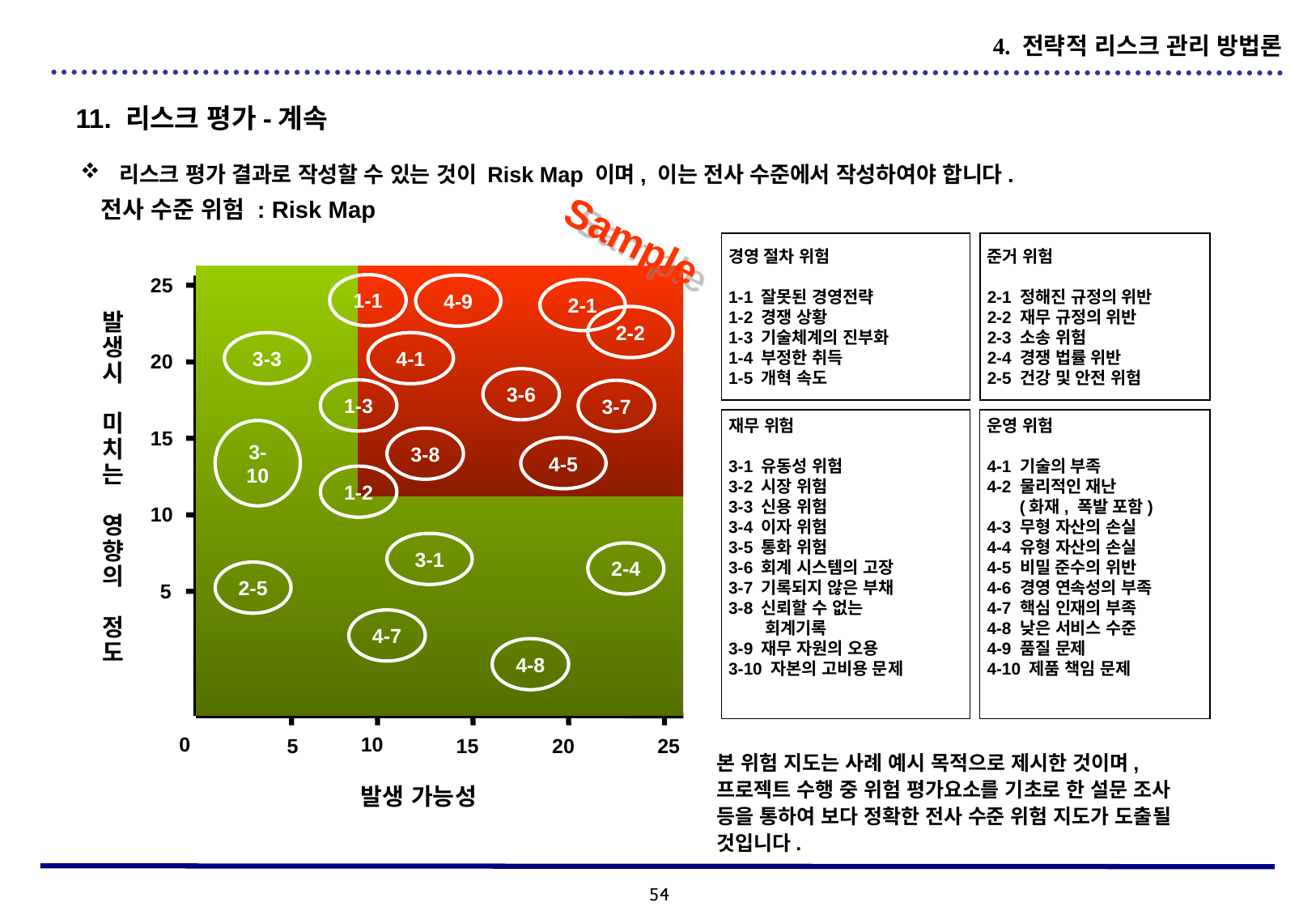

4. 전략적 리스크 관리 방법론
11. 리스크 평가-계속
 리스크 평가 결과로 작성할 수 있는 것이 Risk Map 이며, 이는 전사 수준에서 작성하여야 합니다.
전사 수준 위험 : Risk Map
Sample
경영 절차 위험

1-1 잘못된 경영전략
1-2 경쟁 상황
1-3 기술체계의 진부화
1-4 부정한 취득
1-5 개혁 속도
준거 위험

2-1 정해진 규정의 위반
2-2 재무 규정의 위반
2-3 소송 위험
2-4 경쟁 법률 위반
2-5 건강 및 안전 위험

25
1-1

4-9
2-1

발
생
시

미
치
는

영
향
의

정
도
2-2
3-3
4-1
20

3-6
1-3
3-7
재무 위험

3-1 유동성 위험
3-2 시장 위험
3-3 신용 위험
3-4 이자 위험
3-5 통화 위험
3-6 회계 시스템의 고장
3-7 기록되지 않은 부채
3-8 신뢰할 수 없는
       회계기록
3-9 재무 자원의 오용
3-10 자본의 고비용 문제
운영 위험

4-1 기술의 부족
4-2 물리적인 재난
       (화재, 폭발 포함)
4-3 무형 자산의 손실
4-4 유형 자산의 손실
4-5 비밀 준수의 위반
4-6 경영 연속성의 부족
4-7 핵심 인재의 부족
4-8 낮은 서비스 수준
4-9 품질 문제
4-10 제품 책임 문제
15
3-8

3-10
4-5
1-2
10

3-1
2-4
2-5
5

4-7
4-8

0
10
5
15
20
25
본 위험 지도는 사례 예시 목적으로 제시한 것이며, 프로젝트 수행 중 위험 평가요소를 기초로 한 설문 조사 등을 통하여 보다 정확한 전사 수준 위험 지도가 도출될 것입니다.
발생 가능성